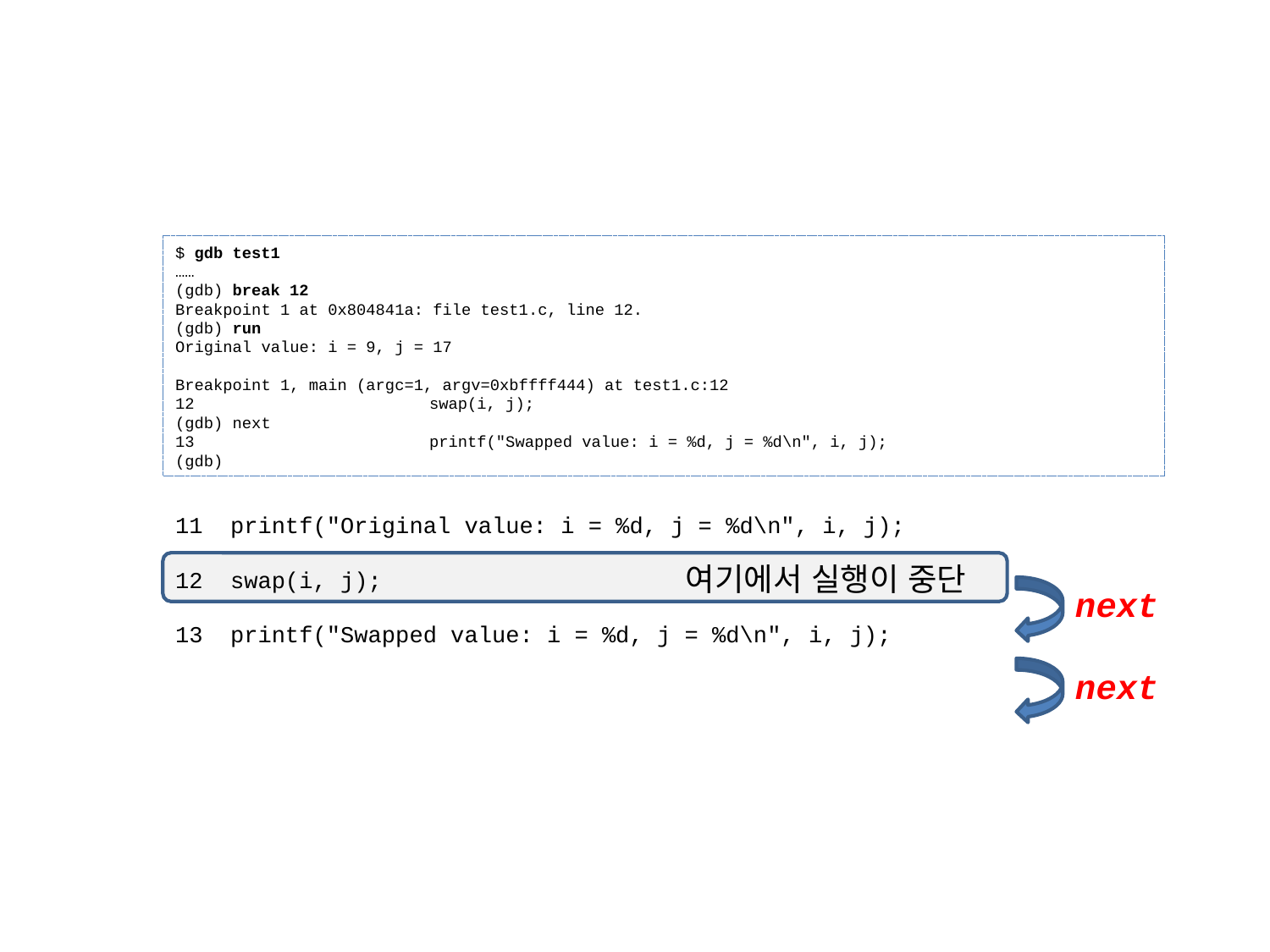

$ gdb test1
……
(gdb) break 12
Breakpoint 1 at 0x804841a: file test1.c, line 12.
(gdb) run
Original value: i = 9, j = 17

Breakpoint 1, main (argc=1, argv=0xbffff444) at test1.c:12
12		swap(i, j);
(gdb) next
13		printf("Swapped value: i = %d, j = %d\n", i, j);
(gdb)
11  printf("Original value: i = %d, j = %d\n", i, j);

12  swap(i, j);

13  printf("Swapped value: i = %d, j = %d\n", i, j);

여기에서 실행이 중단

next

next